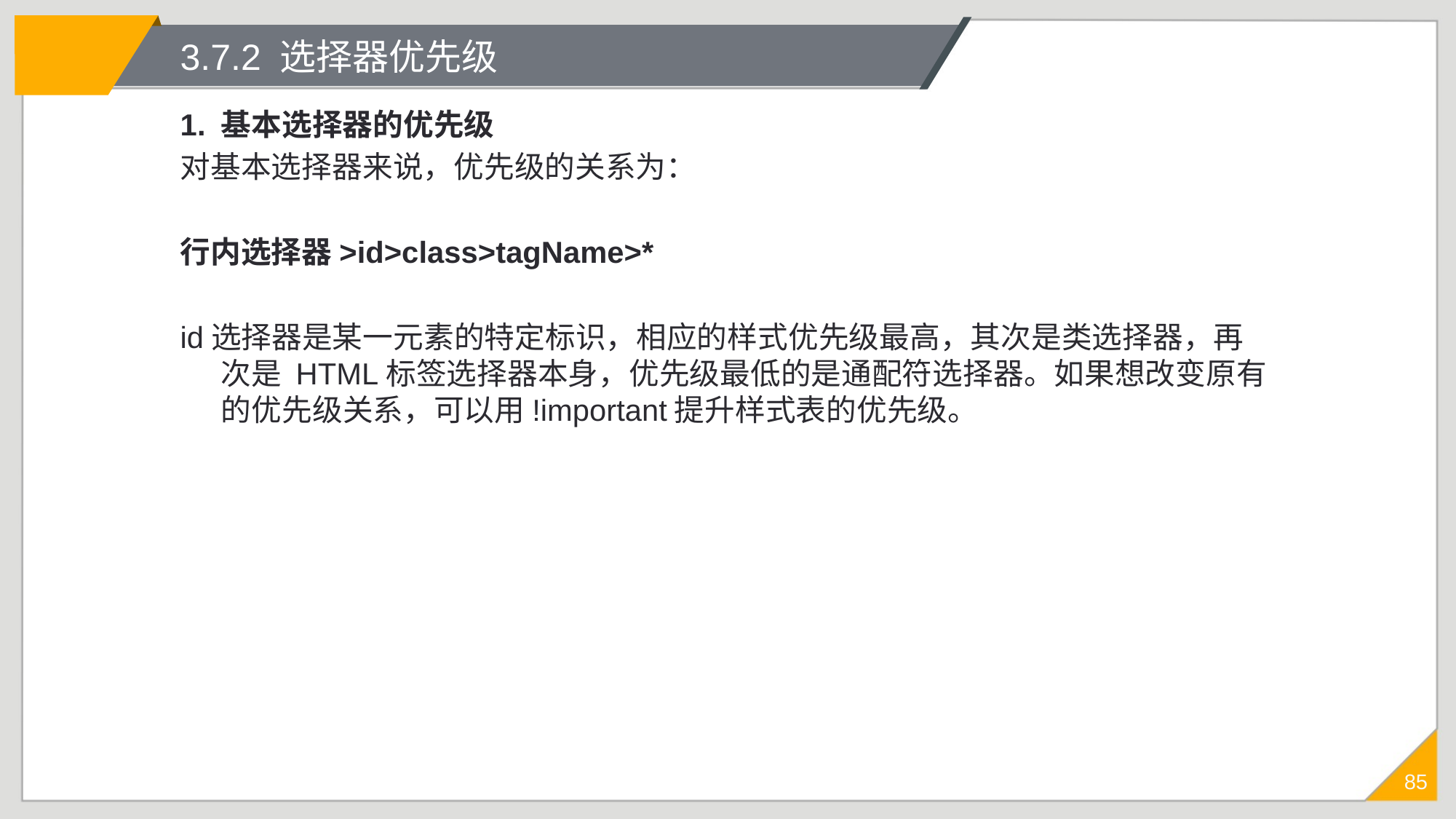

# 3.7.2 选择器优先级
1. 基本选择器的优先级
对基本选择器来说，优先级的关系为：

行内选择器>id>class>tagName>*

id选择器是某一元素的特定标识，相应的样式优先级最高，其次是类选择器，再次是 HTML标签选择器本身，优先级最低的是通配符选择器。如果想改变原有的优先级关系，可以用!important提升样式表的优先级。